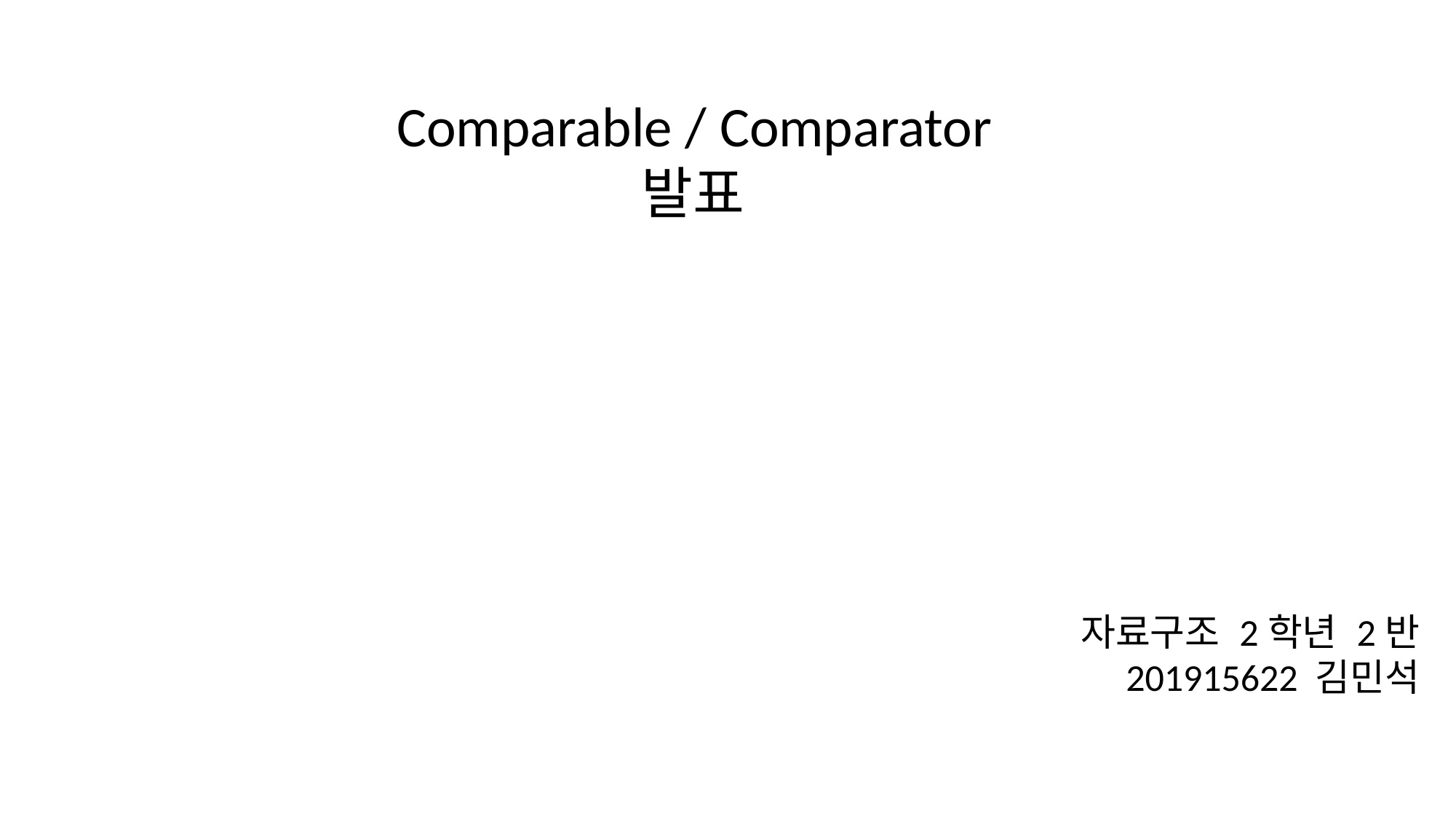

Comparable / Comparator
발표
자료구조 2학년 2반
201915622 김민석